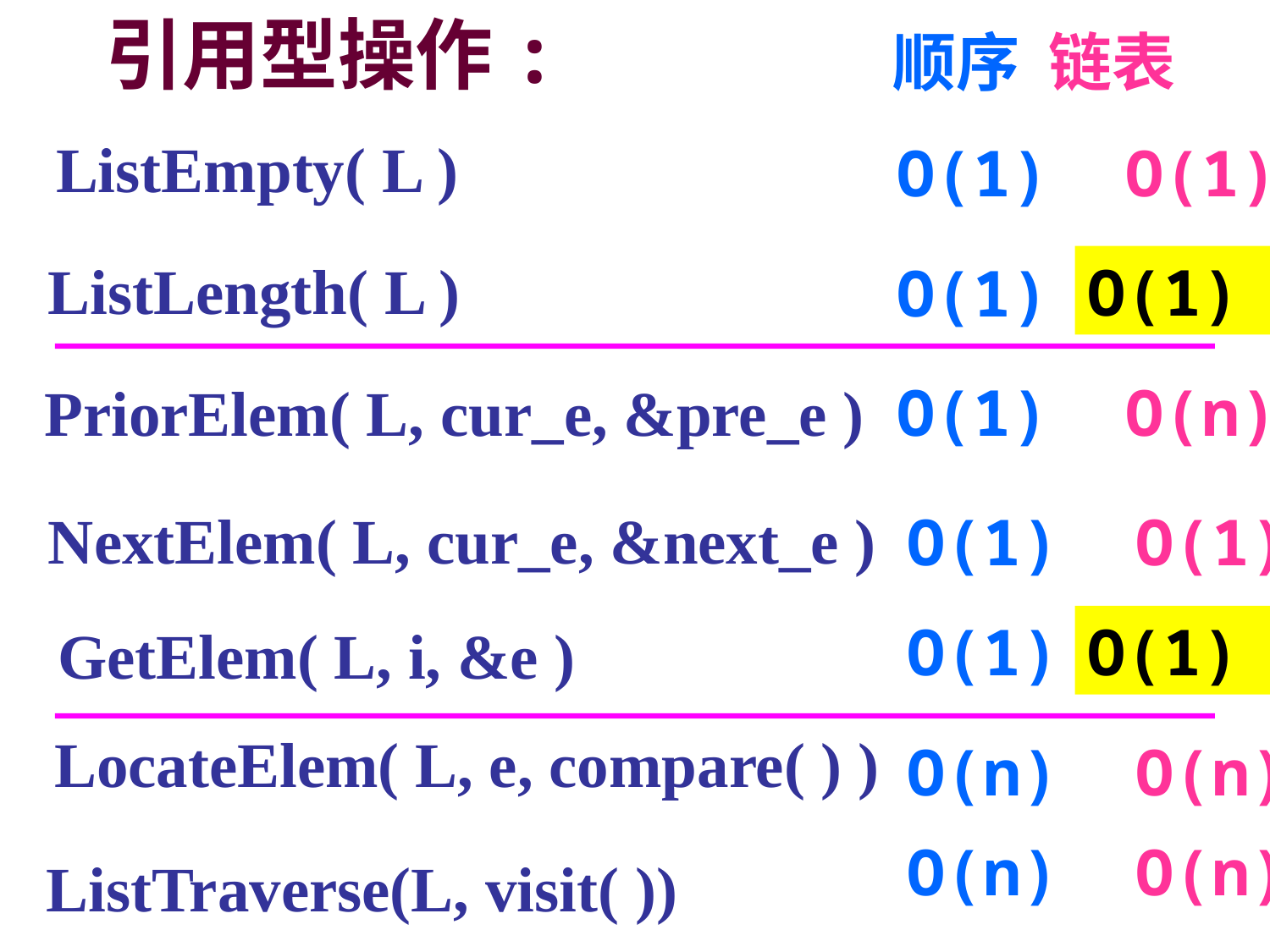

引用型操作:
顺序  链表
ListEmpty( L )
O(1)  O(1)
ListLength( L )
O(1)
O(1)  O(n)

PriorElem( L, cur_e, &pre_e )
O(1)  O(n)
NextElem( L, cur_e, &next_e )
O(1)  O(1)
O(1)
O(1)  O(n)
 GetElem( L, i, &e )

LocateElem( L, e, compare( ) )
O(n)  O(n)
O(n)  O(n)
ListTraverse(L, visit( ))